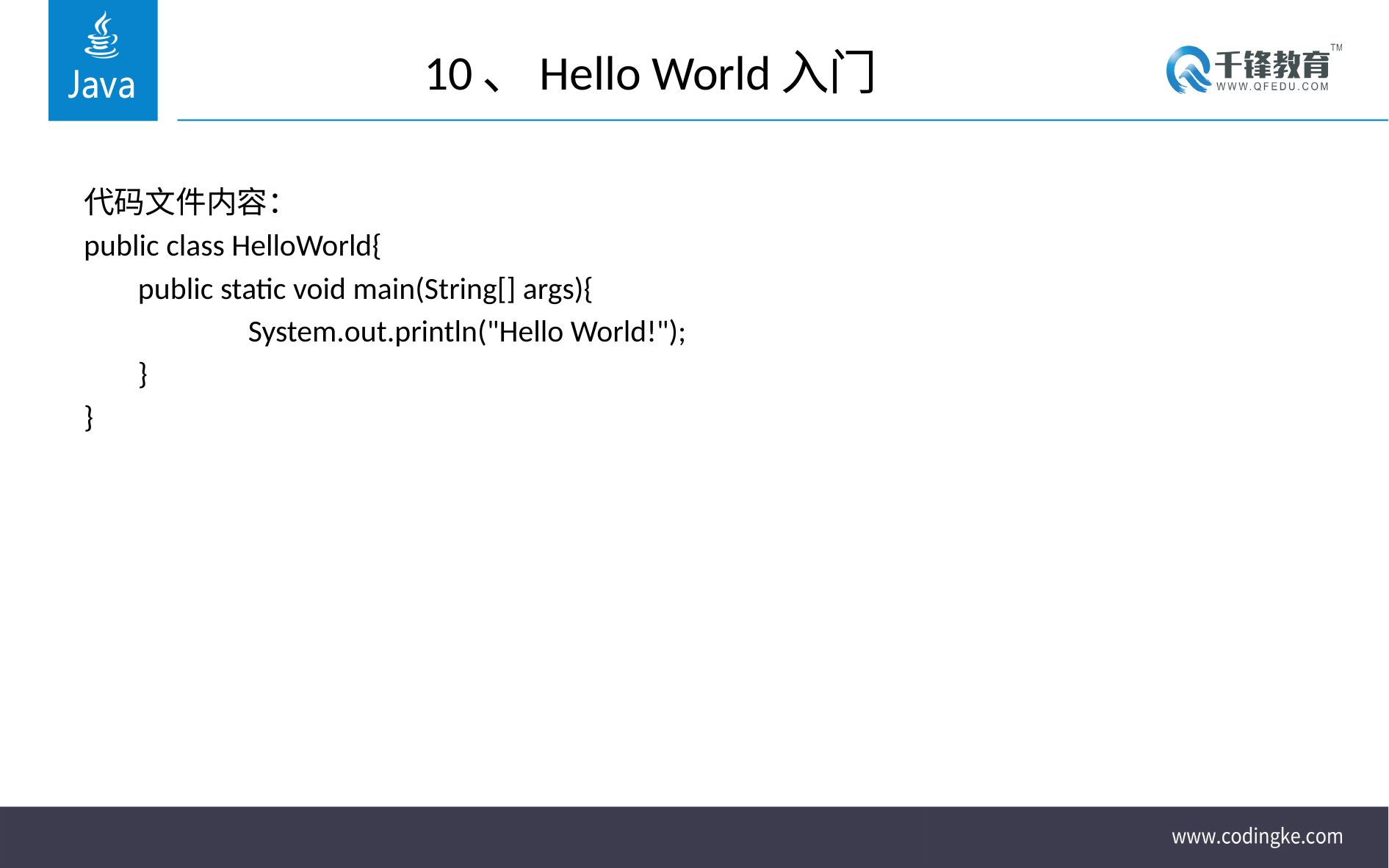

# 10、Hello World入门
代码文件内容：
public class HelloWorld{
	public static void main(String[] args){
		System.out.println("Hello World!");
	}
}